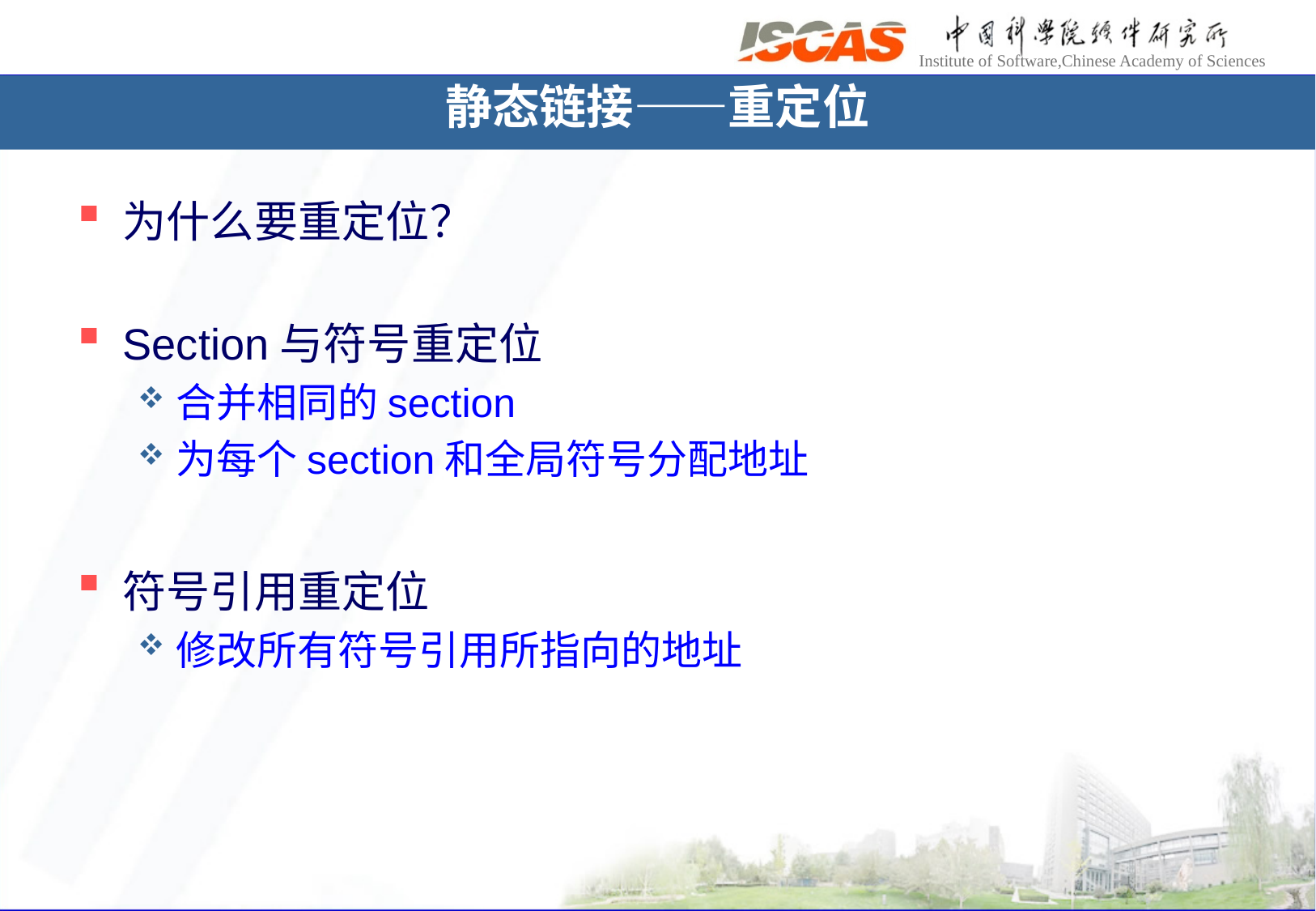

静态链接——重定位
为什么要重定位？

Section与符号重定位
合并相同的section
为每个section和全局符号分配地址

符号引用重定位
修改所有符号引用所指向的地址